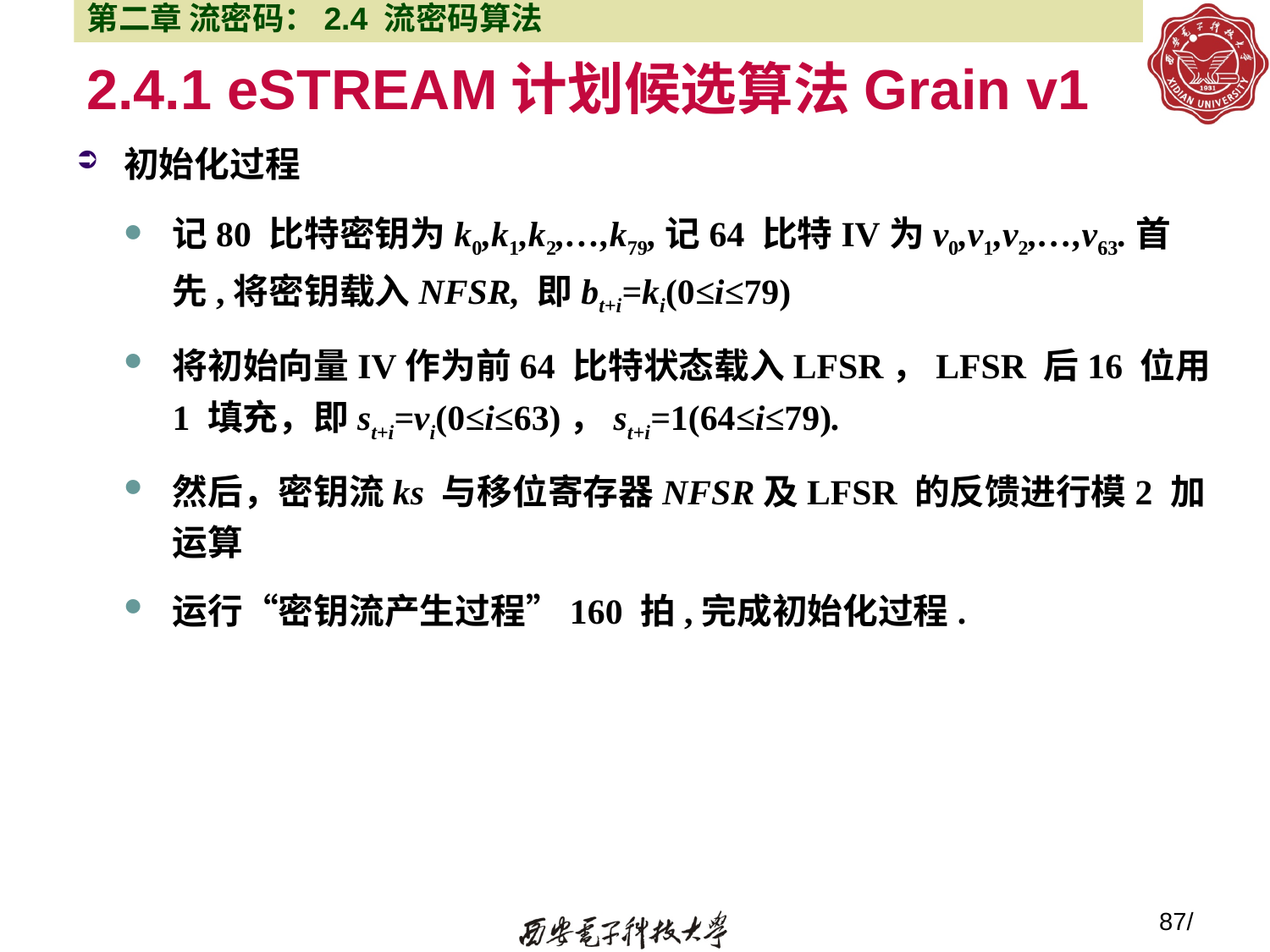

第二章 流密码：2.4 流密码算法
# 2.4.1 eSTREAM计划候选算法Grain v1
初始化过程
记80 比特密钥为k0,k1,k2,…,k79,记64 比特IV为v0,v1,v2,…,v63.首先,将密钥载入NFSR, 即bt+i=ki(0≤i≤79)
将初始向量IV作为前64 比特状态载入LFSR，LFSR 后16 位用1 填充，即st+i=vi(0≤i≤63)，st+i=1(64≤i≤79).
然后，密钥流ks 与移位寄存器NFSR及LFSR 的反馈进行模2 加运算
运行“密钥流产生过程”160 拍,完成初始化过程.
87/